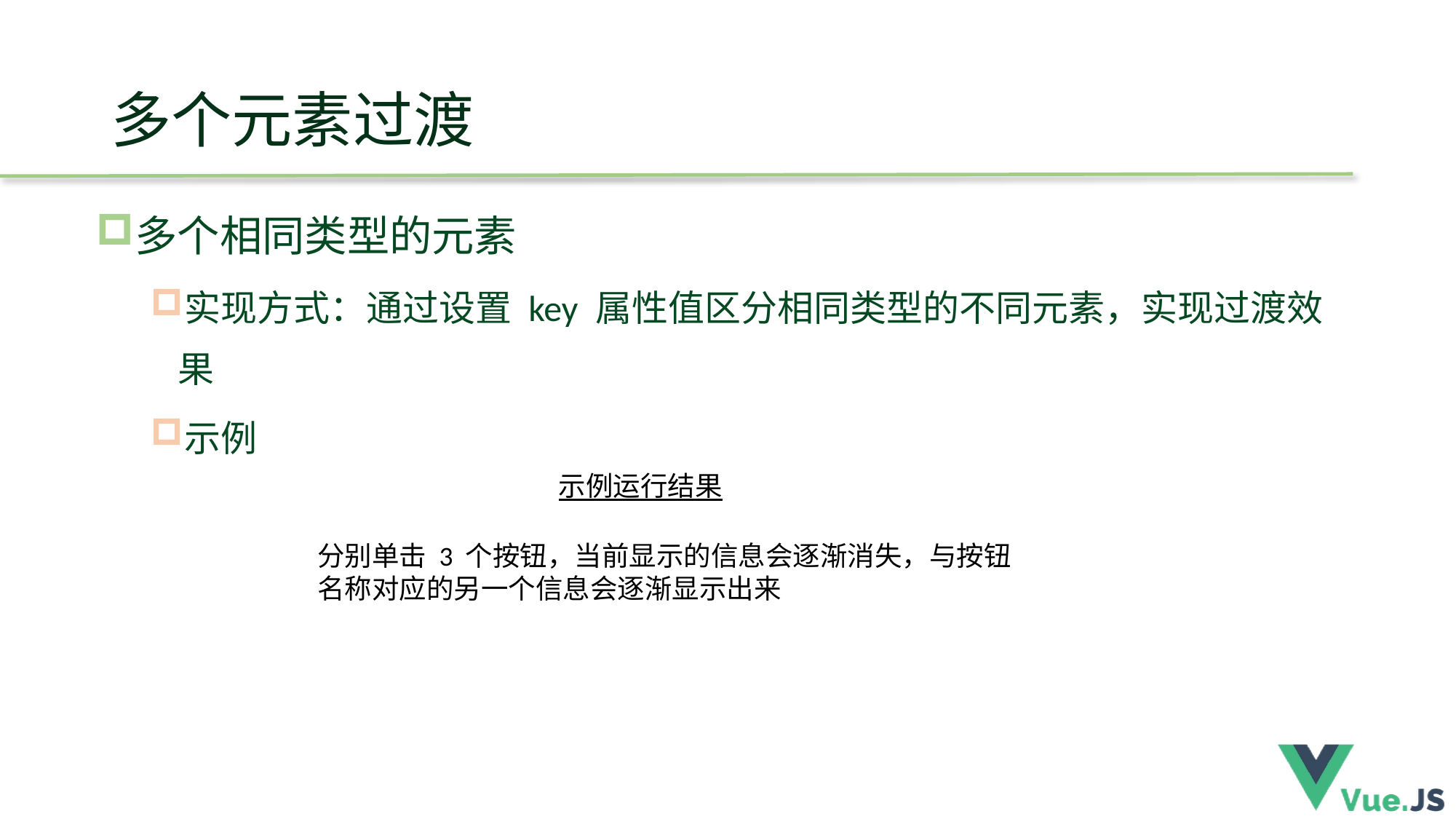

# 多个元素过渡
多个相同类型的元素
实现方式：通过设置 key 属性值区分相同类型的不同元素，实现过渡效果
示例
示例运行结果
分别单击 3 个按钮，当前显示的信息会逐渐消失，与按钮名称对应的另一个信息会逐渐显示出来